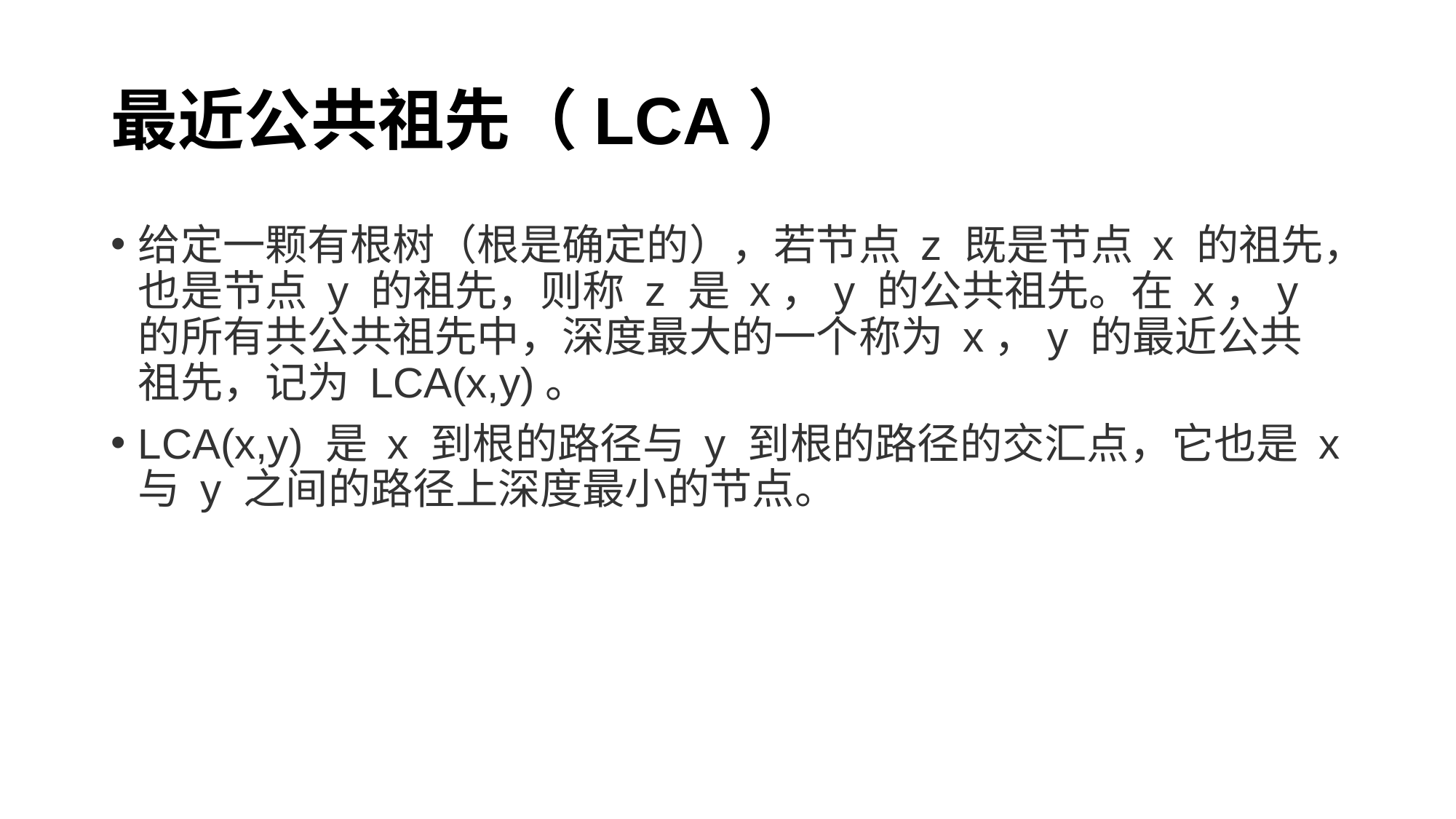

# 最近公共祖先（LCA）
给定一颗有根树（根是确定的），若节点 z 既是节点 x 的祖先，也是节点 y 的祖先，则称 z 是 x，y 的公共祖先。在 x，y 的所有共公共祖先中，深度最大的一个称为 x，y 的最近公共祖先，记为 LCA(x,y)。
LCA(x,y) 是 x 到根的路径与 y 到根的路径的交汇点，它也是 x 与 y 之间的路径上深度最小的节点。